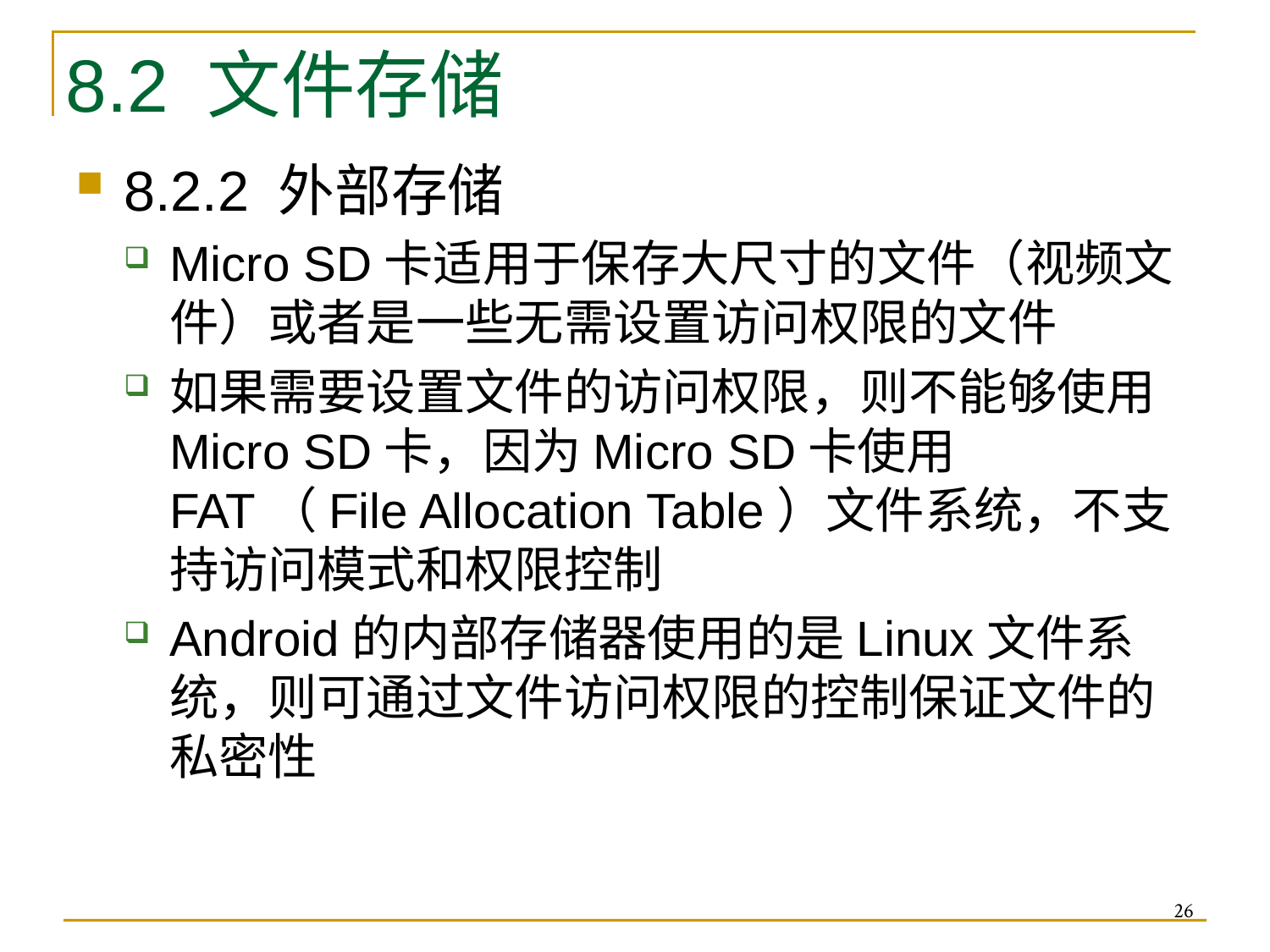

# 8.2 文件存储
8.2.2 外部存储
Micro SD卡适用于保存大尺寸的文件（视频文件）或者是一些无需设置访问权限的文件
如果需要设置文件的访问权限，则不能够使用Micro SD卡，因为Micro SD卡使用FAT（File Allocation Table）文件系统，不支持访问模式和权限控制
Android的内部存储器使用的是Linux文件系统，则可通过文件访问权限的控制保证文件的私密性
26